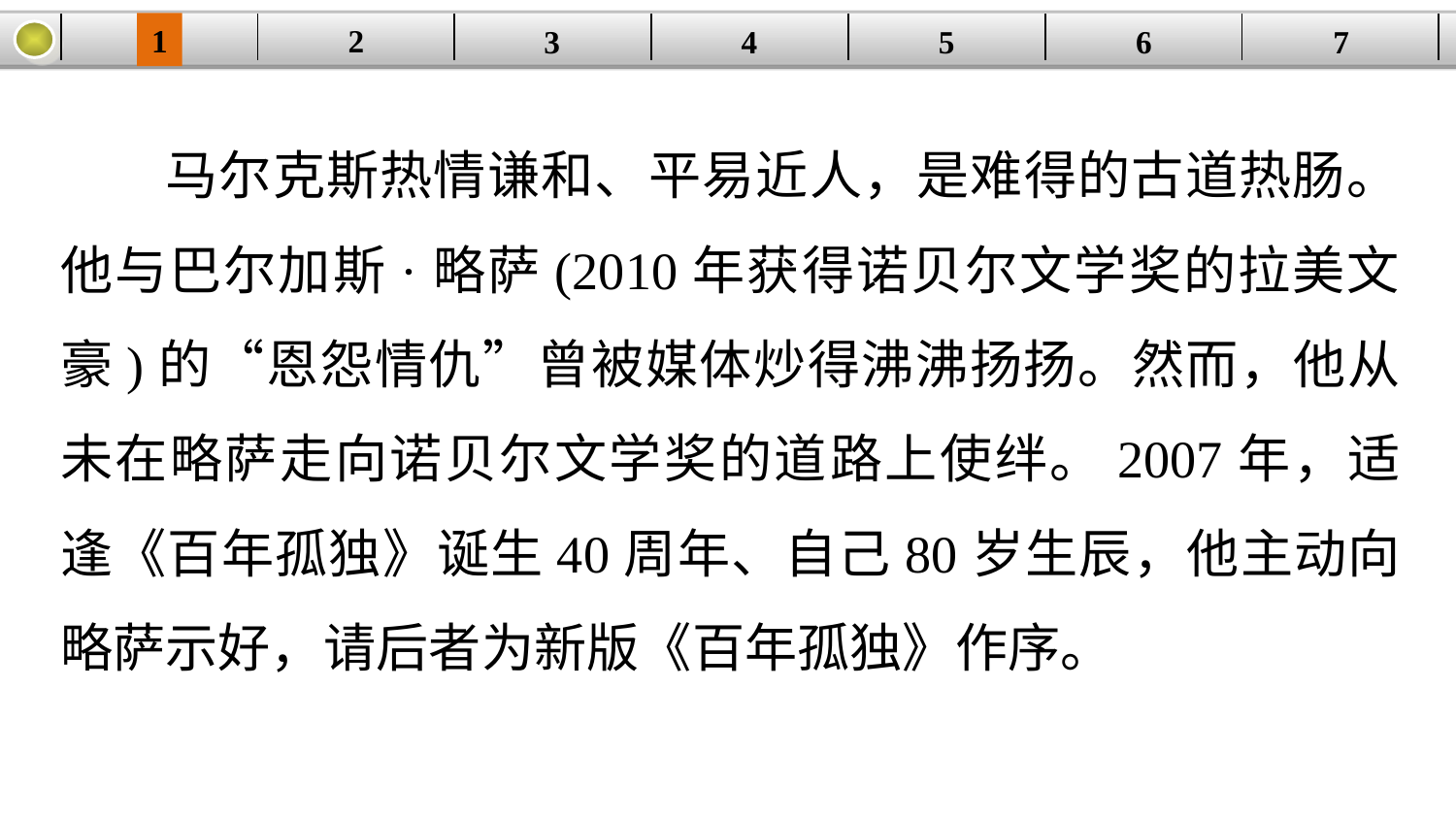

1
2
|  |  |  |  |  |  |  |
| --- | --- | --- | --- | --- | --- | --- |
3
4
5
6
7

马尔克斯热情谦和、平易近人，是难得的古道热肠。他与巴尔加斯·略萨(2010年获得诺贝尔文学奖的拉美文豪)的“恩怨情仇”曾被媒体炒得沸沸扬扬。然而，他从未在略萨走向诺贝尔文学奖的道路上使绊。2007年，适逢《百年孤独》诞生40周年、自己80岁生辰，他主动向略萨示好，请后者为新版《百年孤独》作序。